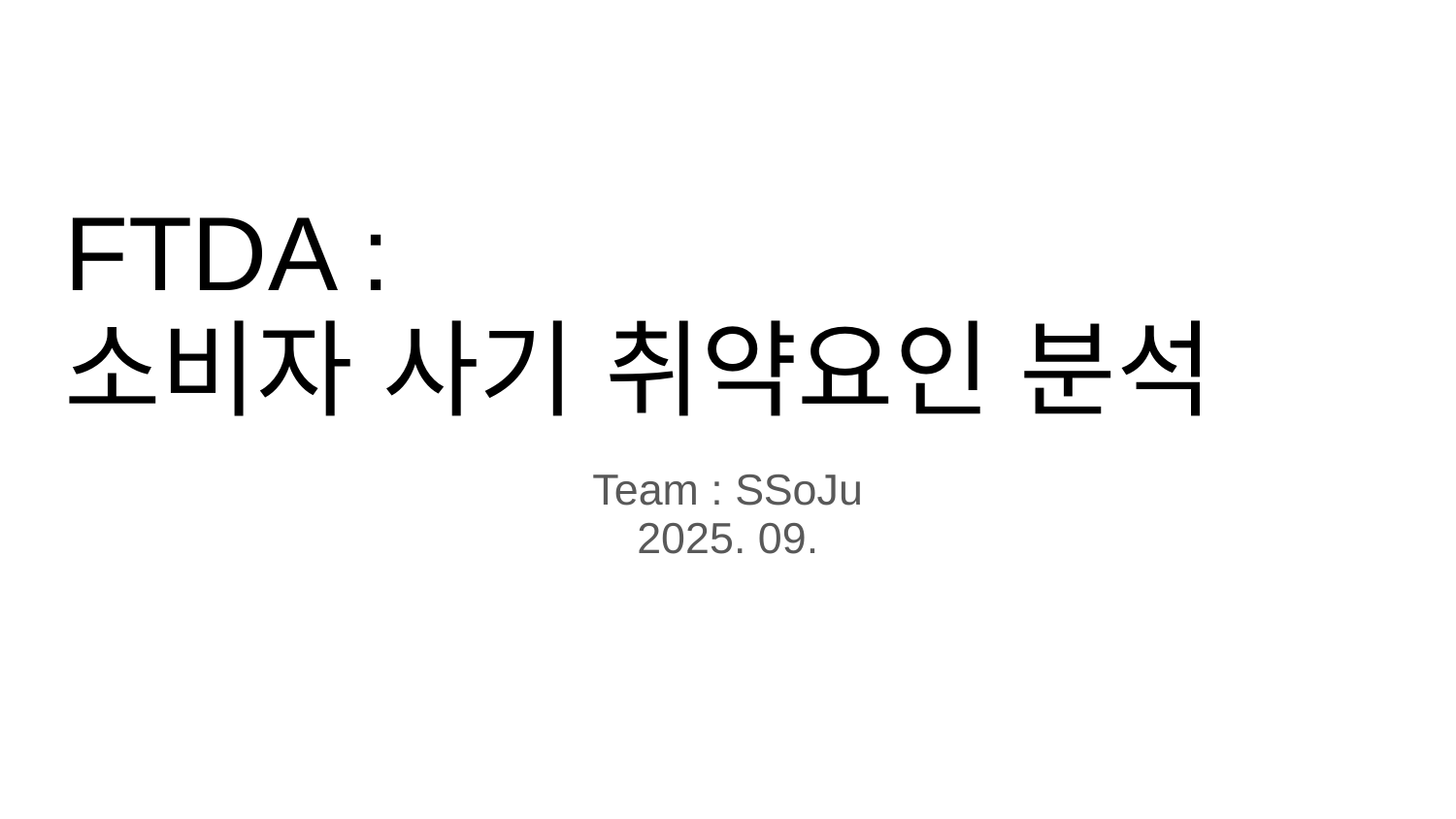

# FTDA :
소비자 사기 취약요인 분석
Team : SSoJu
2025. 09.